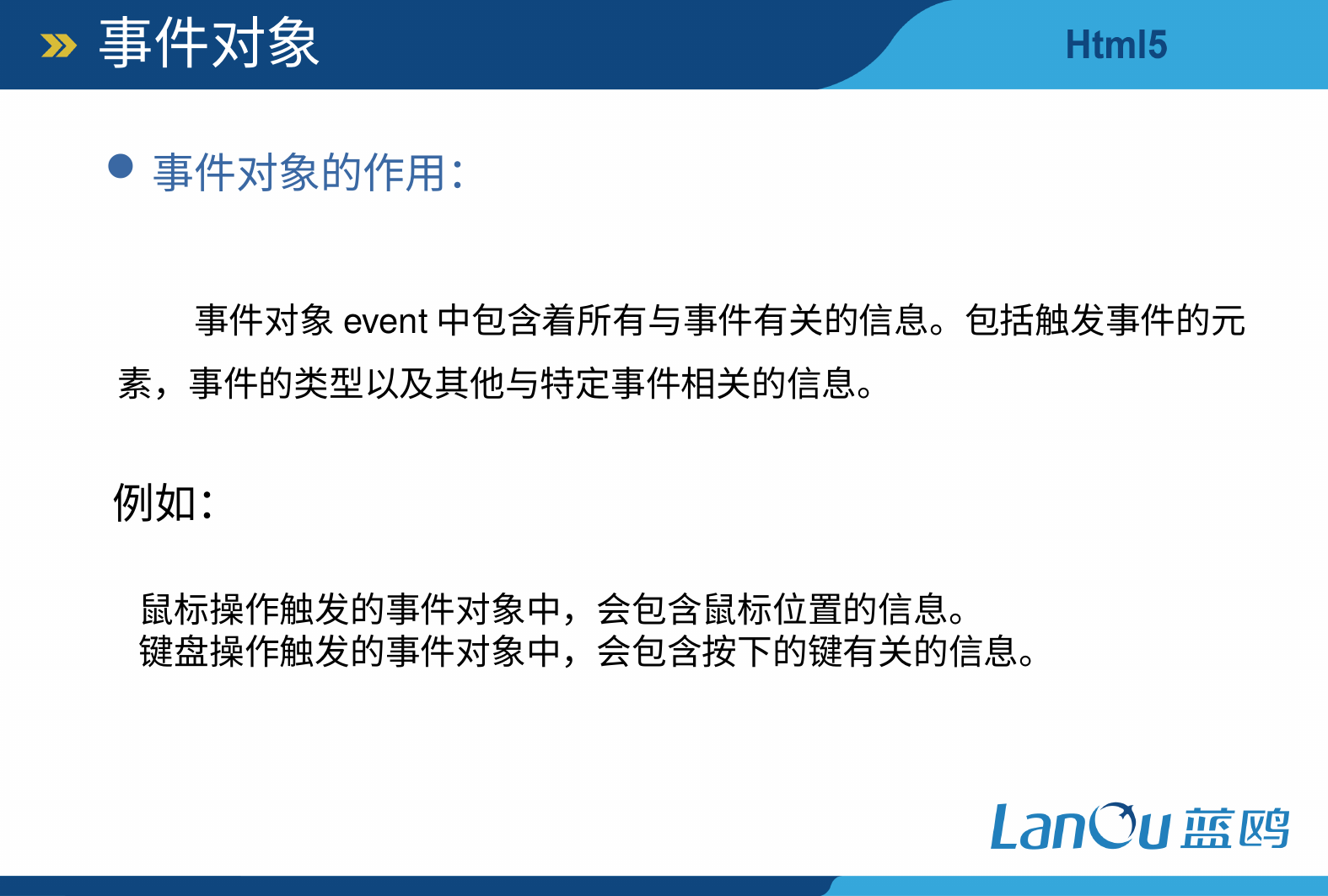

事件对象
事件对象的作用：
       事件对象event中包含着所有与事件有关的信息。包括触发事件的元素，事件的类型以及其他与特定事件相关的信息。
例如：
鼠标操作触发的事件对象中，会包含鼠标位置的信息。
键盘操作触发的事件对象中，会包含按下的键有关的信息。